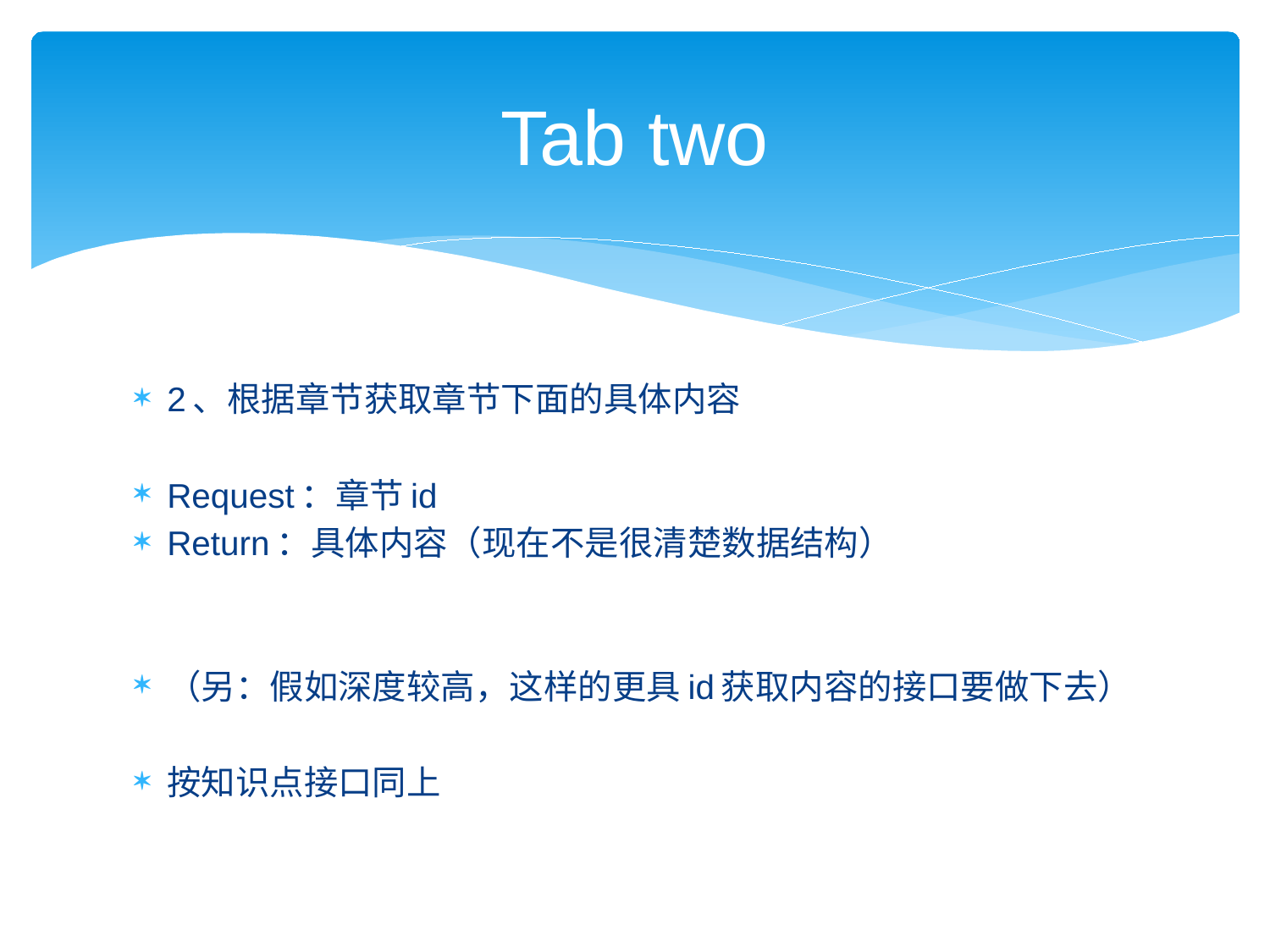

# Tab two
2、根据章节获取章节下面的具体内容

Request：章节id
Return：具体内容（现在不是很清楚数据结构）

（另：假如深度较高，这样的更具id获取内容的接口要做下去）

按知识点接口同上